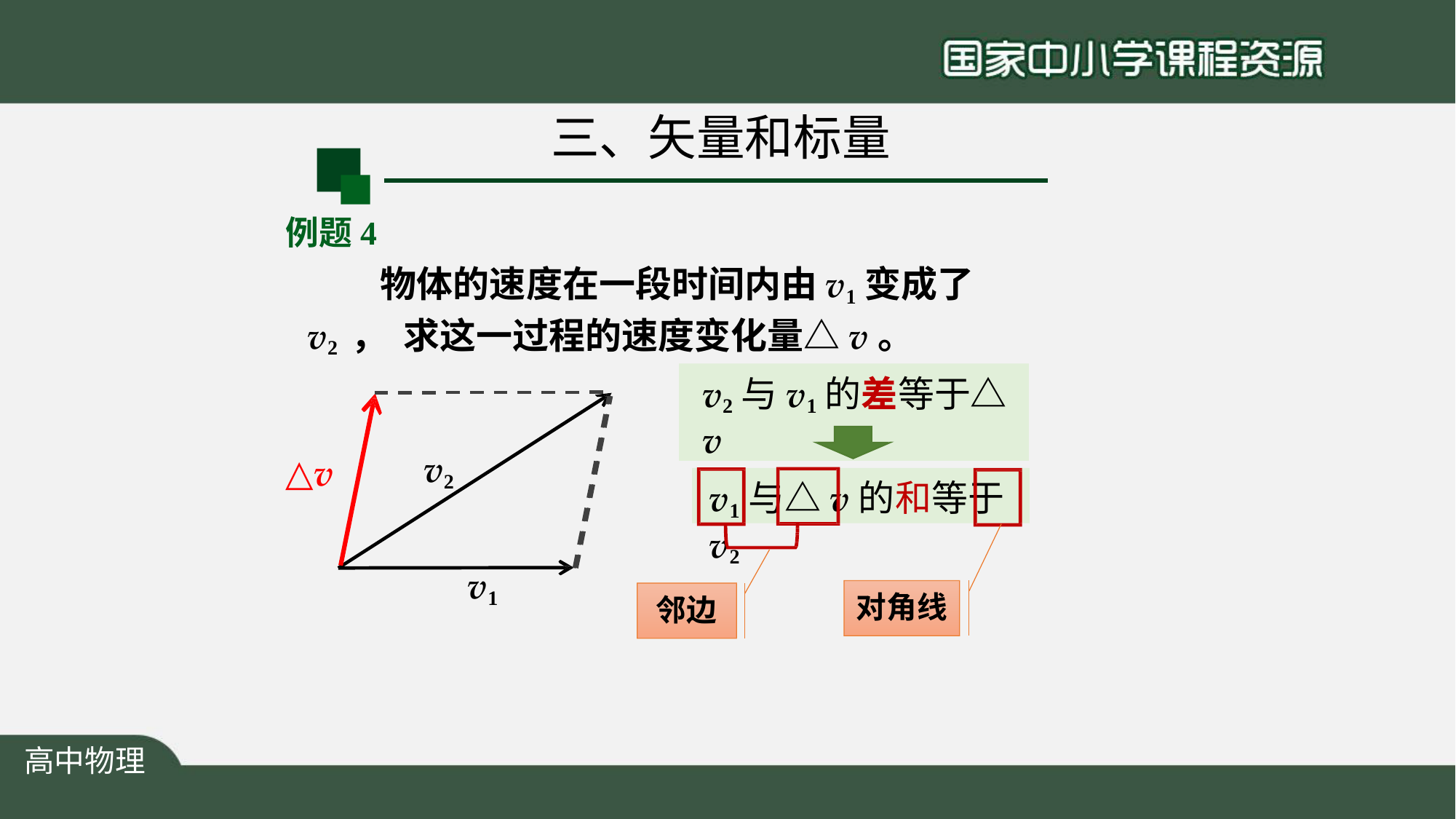

# 三、矢量和标量

例题4
物体的速度在一段时间内由v1变成了v2 ，  求这一过程的速度变化量△v。
v2与v1的差等于△v

v2
△v

v1与△v的和等于v2

v1

对角线
邻边
高中物理